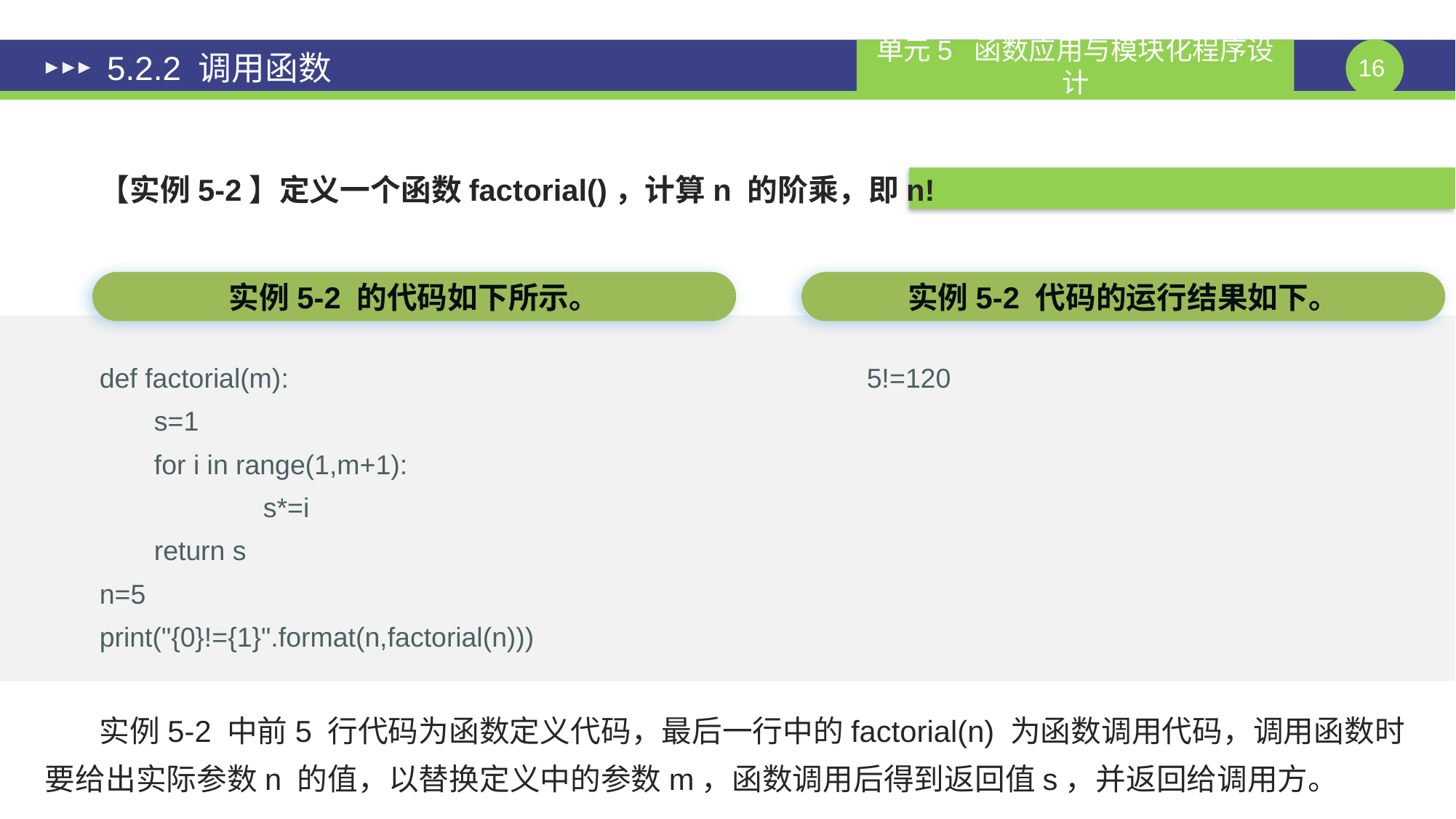

# 5.2.2 调用函数
【实例5-2】定义一个函数factorial()，计算n 的阶乘，即n!

实例5-2 的代码如下所示。
实例5-2 代码的运行结果如下。

def factorial(m):
	s=1
	for i in range(1,m+1):
		s*=i
	return s
n=5
print("{0}!={1}".format(n,factorial(n)))
5!=120
实例5-2 中前5 行代码为函数定义代码，最后一行中的factorial(n) 为函数调用代码，调用函数时要给出实际参数n 的值，以替换定义中的参数m，函数调用后得到返回值s，并返回给调用方。